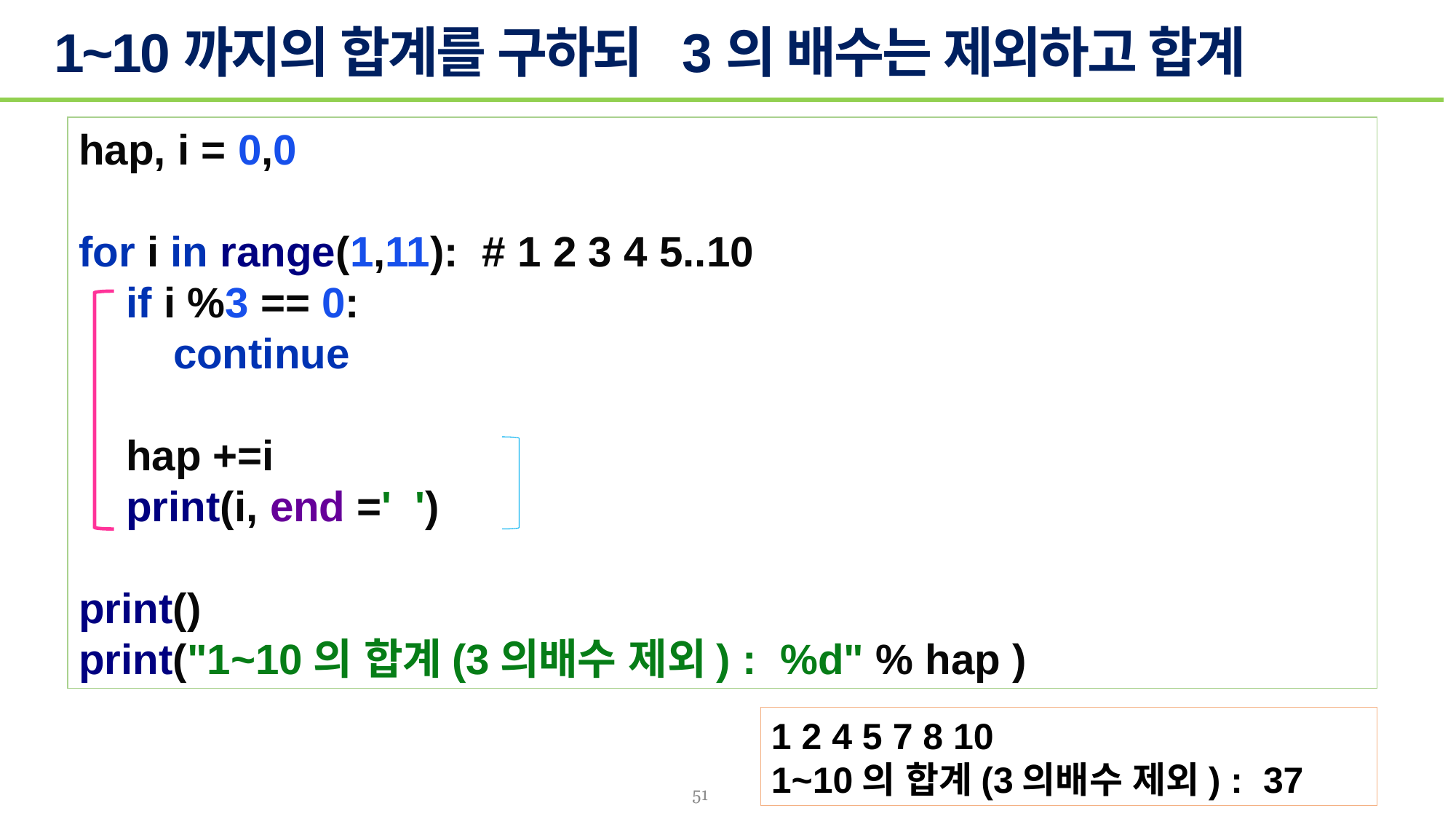

# 1~10까지의 합계를 구하되  3의 배수는 제외하고 합계
hap, i = 0,0
for i in range(1,11):  # 1 2 3 4 5..10
    if i %3 == 0:
        continue
    hap +=i
    print(i, end ='  ')
print()
print("1~10의 합계(3의배수 제외) :  %d" % hap )

1 2 4 5 7 8 10
1~10의 합계(3의배수 제외) :  37
51